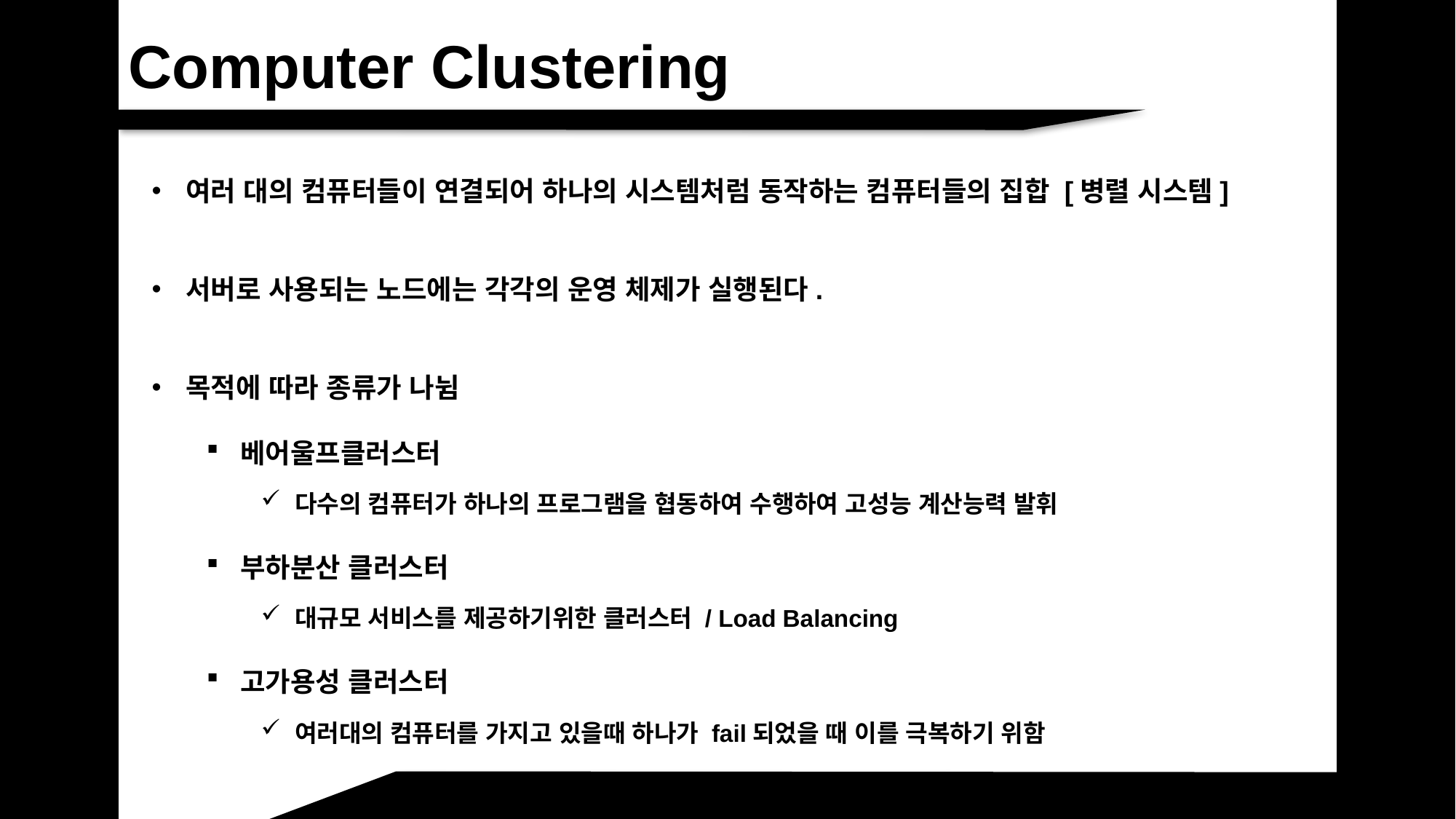

Computer Clustering

여러 대의 컴퓨터들이 연결되어 하나의 시스템처럼 동작하는 컴퓨터들의 집합 [병렬 시스템]

서버로 사용되는 노드에는 각각의 운영 체제가 실행된다.

목적에 따라 종류가 나뉨

베어울프클러스터

다수의 컴퓨터가 하나의 프로그램을 협동하여 수행하여 고성능 계산능력 발휘

부하분산 클러스터

대규모 서비스를 제공하기위한 클러스터 / Load Balancing

고가용성 클러스터

여러대의 컴퓨터를 가지고 있을때 하나가 fail되었을 때 이를 극복하기 위함

고가용성 클로스터는 서로 수시로 fail을 체크하고 fail된 컴퓨터가 발견된다면 클러스터에서 동적으로 제거하고 해당 컴퓨터가 수행하던 특정 작업을 다른 컴퓨터가 대신 수행하게 한다. Fail된 컴퓨터가 회복되면 다시 클러스터로 합류하게 된다.